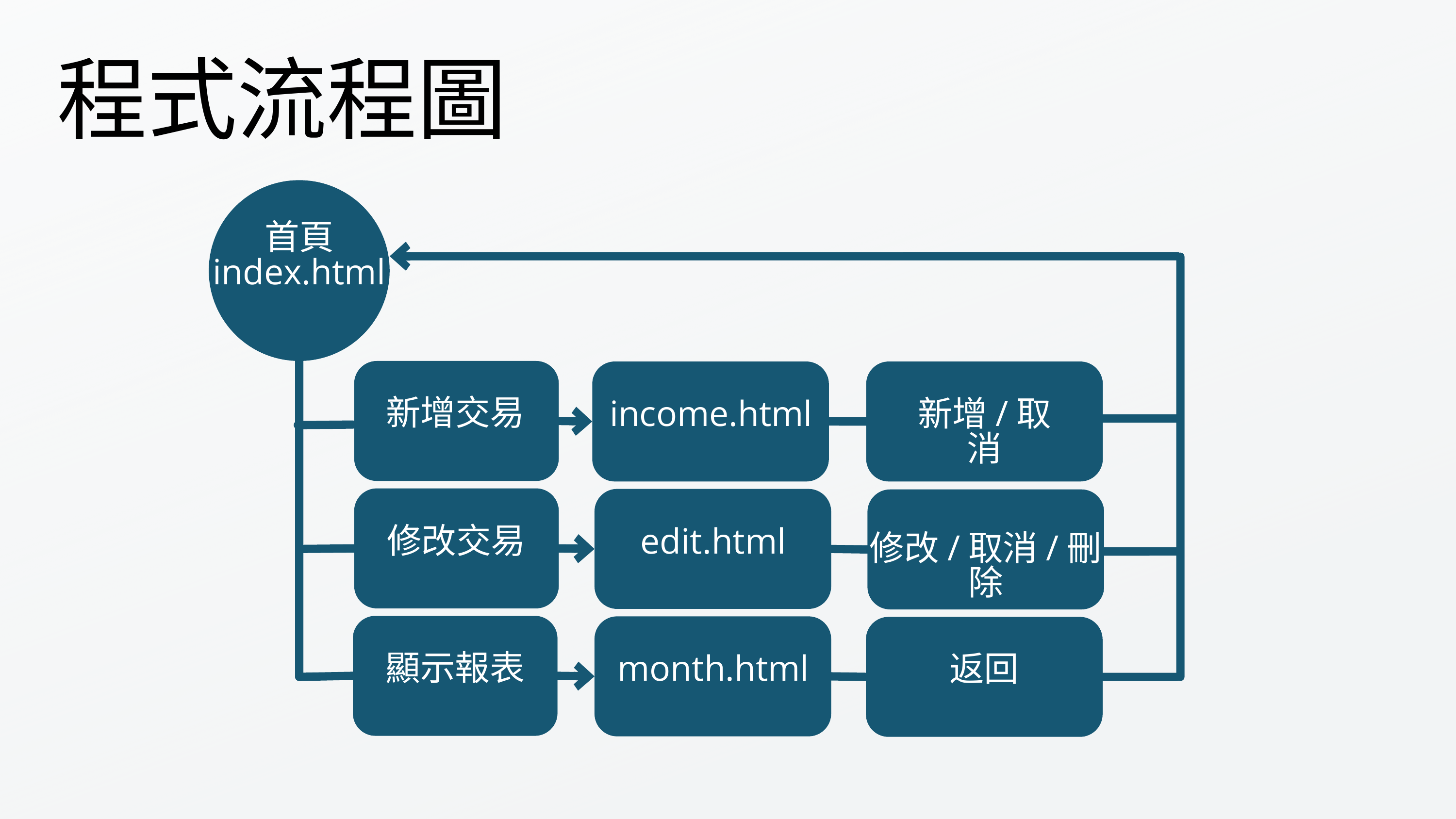

程式流程圖

首頁
index.html

新增交易
income.html
新增/取消

修改交易
edit.html
修改/取消/刪除

顯示報表
month.html
返回